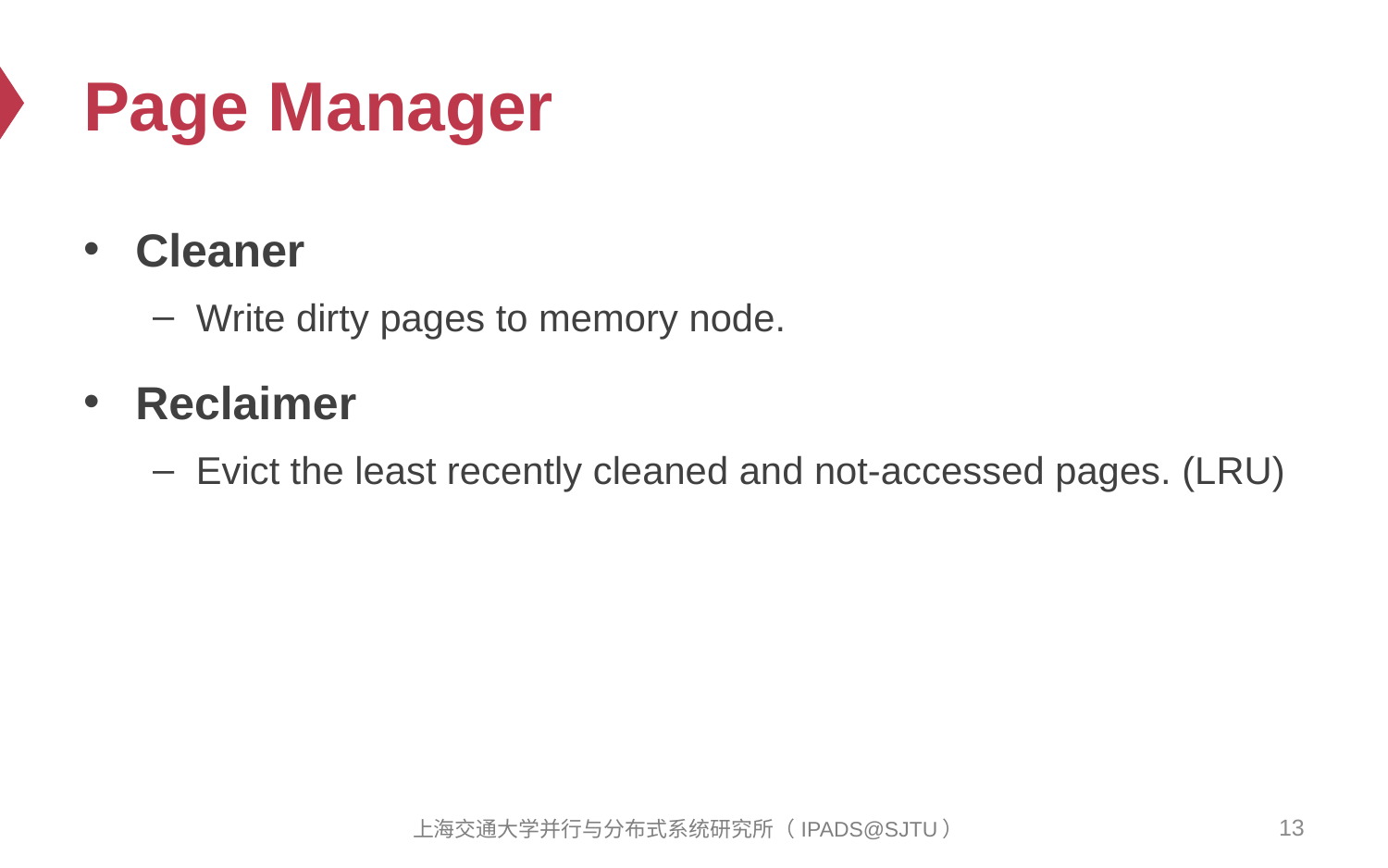

# Page Manager
Cleaner
Write dirty pages to memory node.
Reclaimer
Evict the least recently cleaned and not-accessed pages. (LRU)
13
上海交通大学并行与分布式系统研究所（IPADS@SJTU）